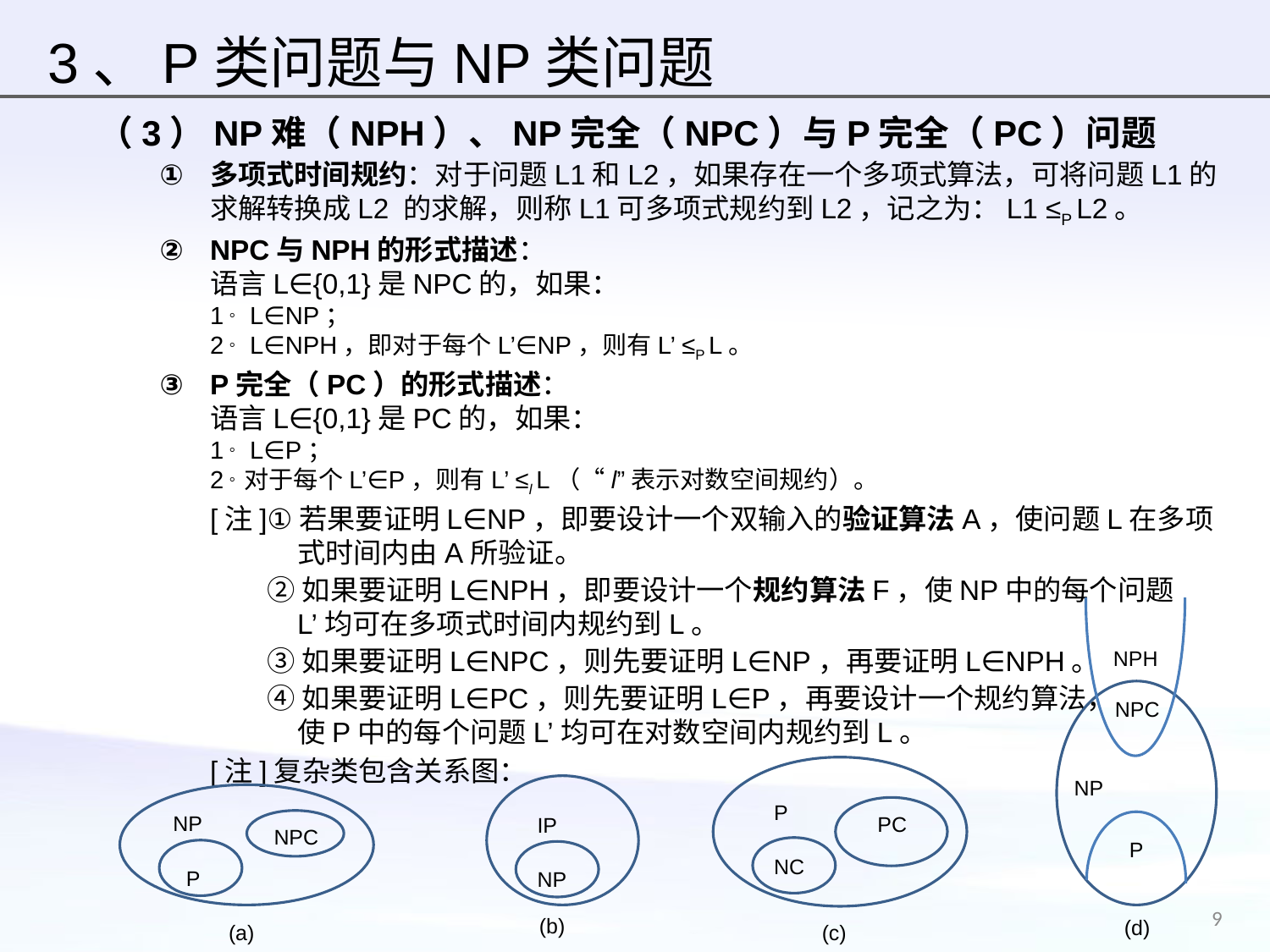

# 3、P类问题与NP类问题
（3）NP难（NPH）、NP完全（NPC）与P完全（PC）问题
多项式时间规约：对于问题L1和L2，如果存在一个多项式算法，可将问题L1的求解转换成L2 的求解，则称L1可多项式规约到L2，记之为：L1 ≤P L2。
NPC与NPH的形式描述：
语言L∈{0,1}是NPC的，如果：
1。L∈NP；
2。L∈NPH，即对于每个L’∈NP，则有L’ ≤P L。
P完全（PC）的形式描述：
语言L∈{0,1}是PC的，如果：
1。L∈P；
2。对于每个L’∈P，则有L’ ≤l L（“l”表示对数空间规约）。
[注]①若果要证明L∈NP，即要设计一个双输入的验证算法A，使问题L在多项式时间内由A所验证。
         ②如果要证明L∈NPH，即要设计一个规约算法F，使NP中的每个问题L’均可在多项式时间内规约到L。
         ③如果要证明L∈NPC，则先要证明L∈NP，再要证明L∈NPH。
         ④如果要证明L∈PC，则先要证明L∈P，再要设计一个规约算法，
使P中的每个问题L’均可在对数空间内规约到L。
[注]复杂类包含关系图：

NPH
NPC
NP
P
NP
PC
IP
NPC
P
NC
P
NP
(b)
(d)
(a)
(c)
9